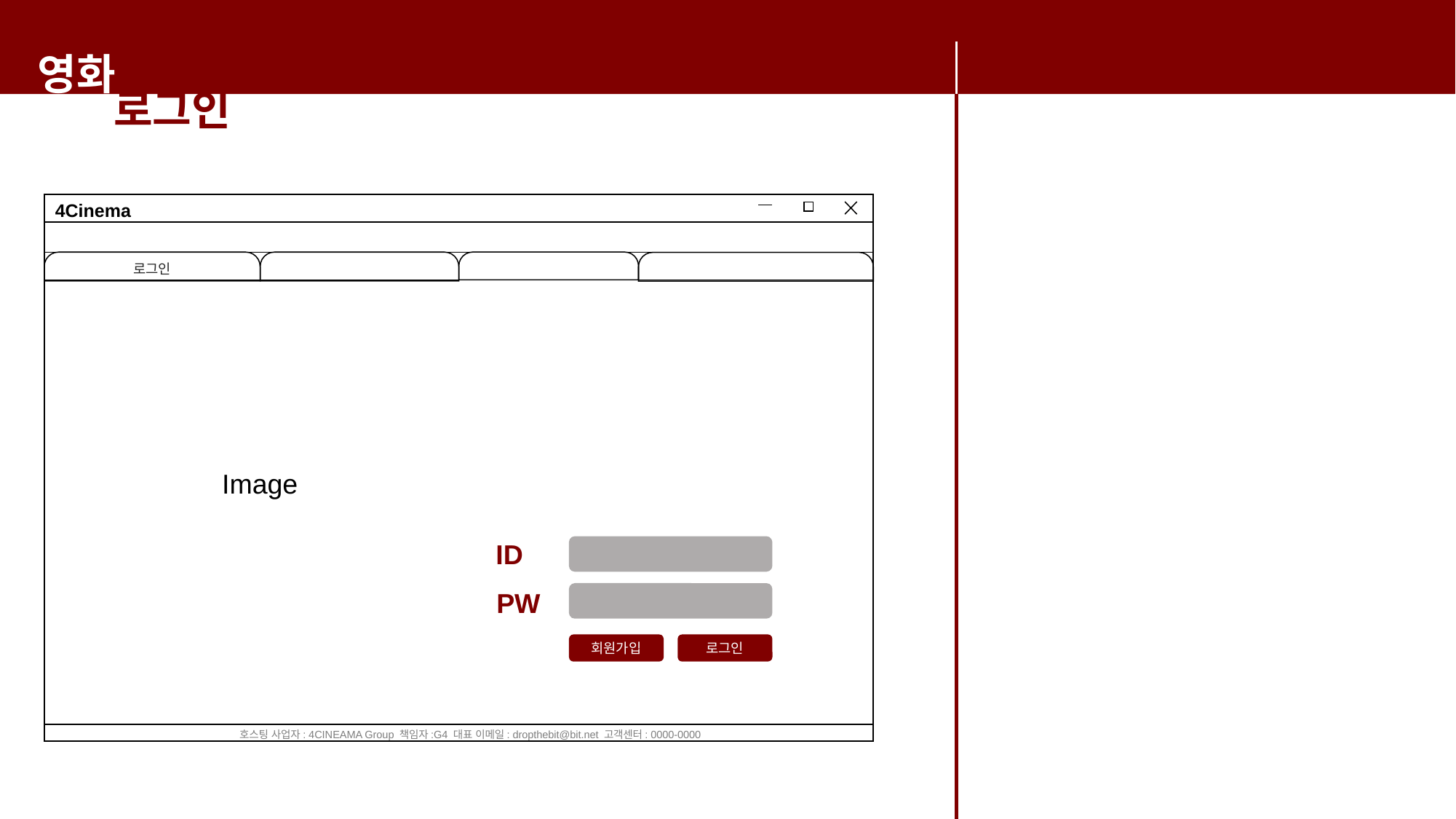

영화
로그인
4Cinema

로그인

Image
ID

PW

회원가입
로그인
호스팅 사업자: 4CINEAMA Group 책임자:G4 대표 이메일: dropthebit@bit.net 고객센터: 0000-0000